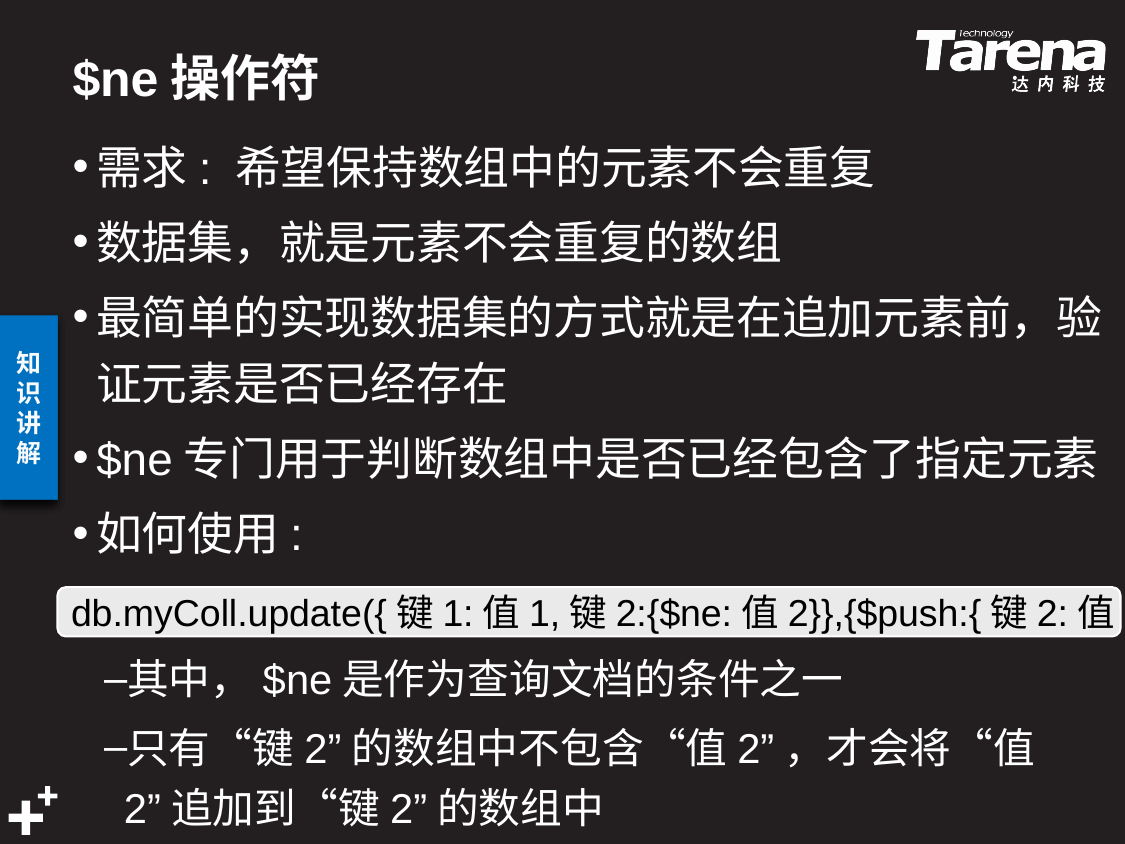

# $ne操作符
需求: 希望保持数组中的元素不会重复
数据集，就是元素不会重复的数组
最简单的实现数据集的方式就是在追加元素前，验证元素是否已经存在
$ne专门用于判断数组中是否已经包含了指定元素
如何使用:

其中，$ne是作为查询文档的条件之一
只有“键2”的数组中不包含“值2”，才会将“值2”追加到“键2”的数组中
db.myColl.update({键1:值1,键2:{$ne:值2}},{$push:{键2:值2}})